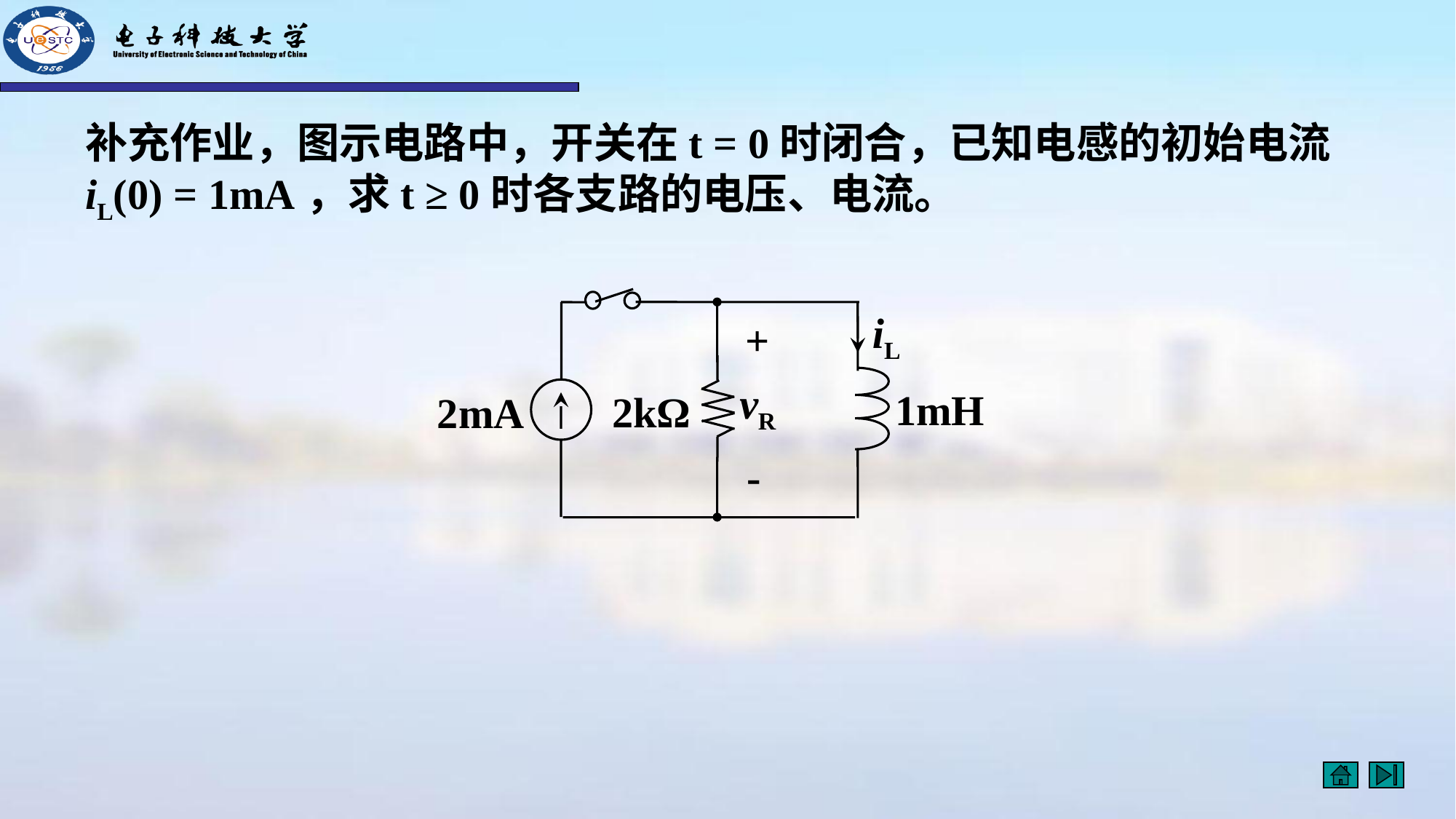

补充作业，图示电路中，开关在t = 0时闭合，已知电感的初始电流iL(0) = 1mA，求t ≥ 0时各支路的电压、电流。

iL

+

vR
1mH
2kΩ

2mA

-